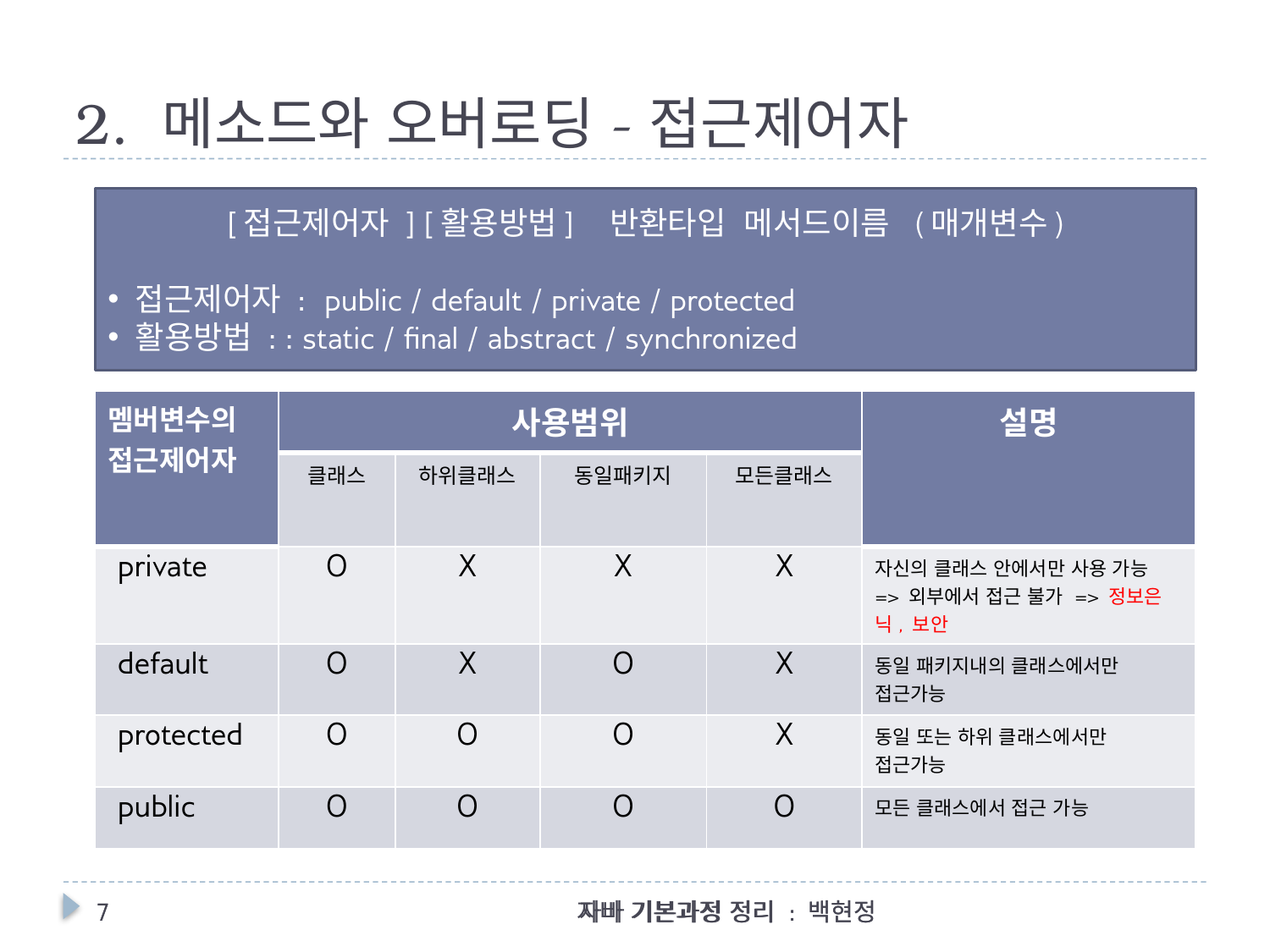

# 2. 메소드와 오버로딩-접근제어자
[접근제어자 ] [활용방법]   반환타입  메서드이름  (매개변수)

 접근제어자 :  public / default / private / protected
 활용방법 : : static / final / abstract / synchronized
| 멤버변수의 접근제어자 | 사용범위 |  |  |  | 설명 |
| --- | --- | --- | --- | --- | --- |
|  | 클래스 | 하위클래스 | 동일패키지 | 모든클래스 |  |
| private | O | X | X | X | 자신의 클래스 안에서만 사용 가능 => 외부에서 접근 불가 => 정보은닉, 보안 |
| default | O | X | O | X | 동일 패키지내의 클래스에서만 접근가능 |
| protected | O | O | O | X | 동일 또는 하위 클래스에서만 접근가능 |
| public | O | O | O | O | 모든 클래스에서 접근 가능 |
7
7
자바 기본과정 정리 : 백현정
자바 기본과정 정리 : 백현정